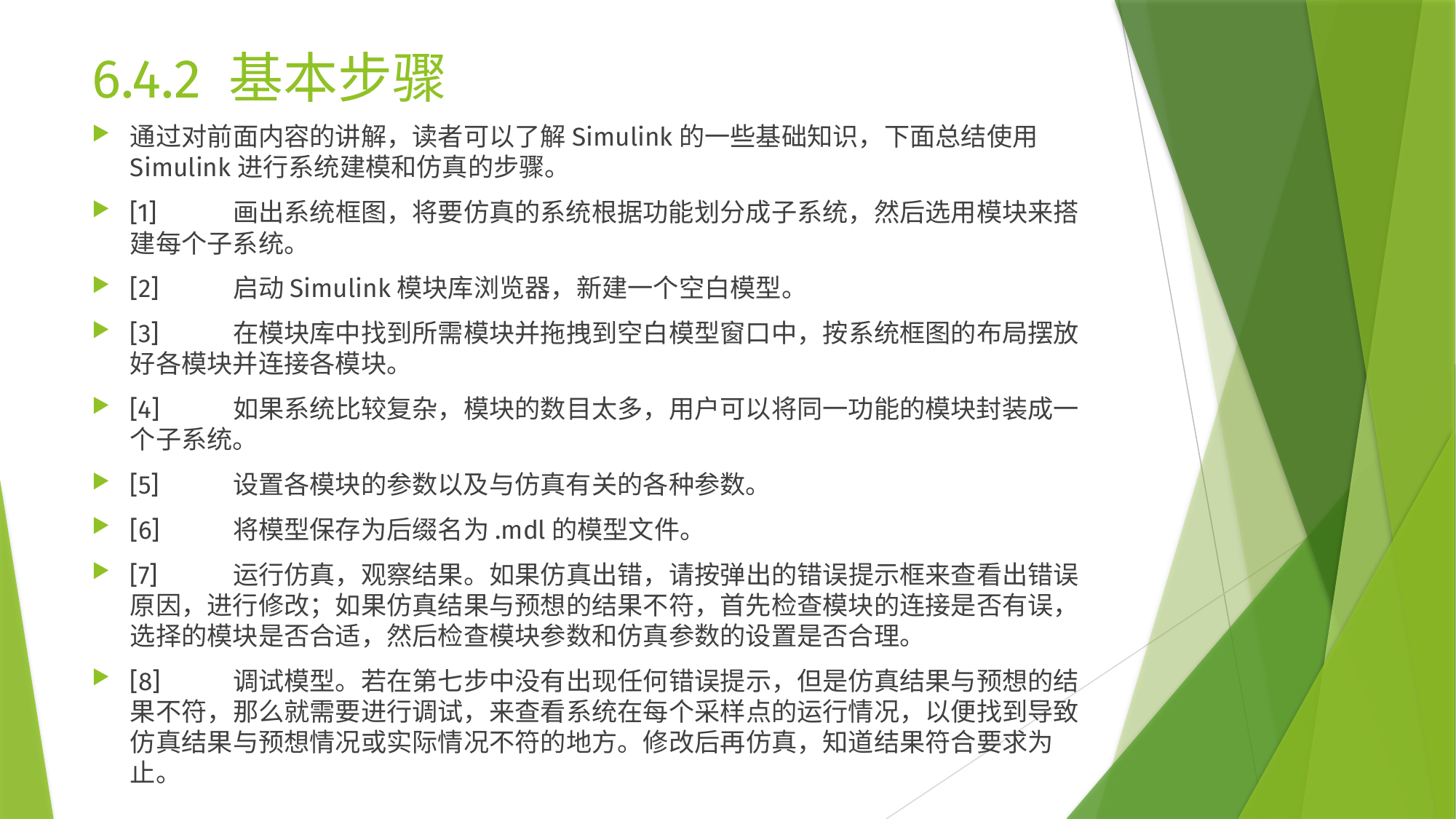

# 6.4.2 基本步骤
通过对前面内容的讲解，读者可以了解Simulink的一些基础知识，下面总结使用Simulink进行系统建模和仿真的步骤。
[1]	画出系统框图，将要仿真的系统根据功能划分成子系统，然后选用模块来搭建每个子系统。
[2]	启动Simulink模块库浏览器，新建一个空白模型。
[3]	在模块库中找到所需模块并拖拽到空白模型窗口中，按系统框图的布局摆放好各模块并连接各模块。
[4]	如果系统比较复杂，模块的数目太多，用户可以将同一功能的模块封装成一个子系统。
[5]	设置各模块的参数以及与仿真有关的各种参数。
[6]	将模型保存为后缀名为.mdl的模型文件。
[7]	运行仿真，观察结果。如果仿真出错，请按弹出的错误提示框来查看出错误原因，进行修改；如果仿真结果与预想的结果不符，首先检查模块的连接是否有误，选择的模块是否合适，然后检查模块参数和仿真参数的设置是否合理。
[8]	调试模型。若在第七步中没有出现任何错误提示，但是仿真结果与预想的结果不符，那么就需要进行调试，来查看系统在每个采样点的运行情况，以便找到导致仿真结果与预想情况或实际情况不符的地方。修改后再仿真，知道结果符合要求为止。